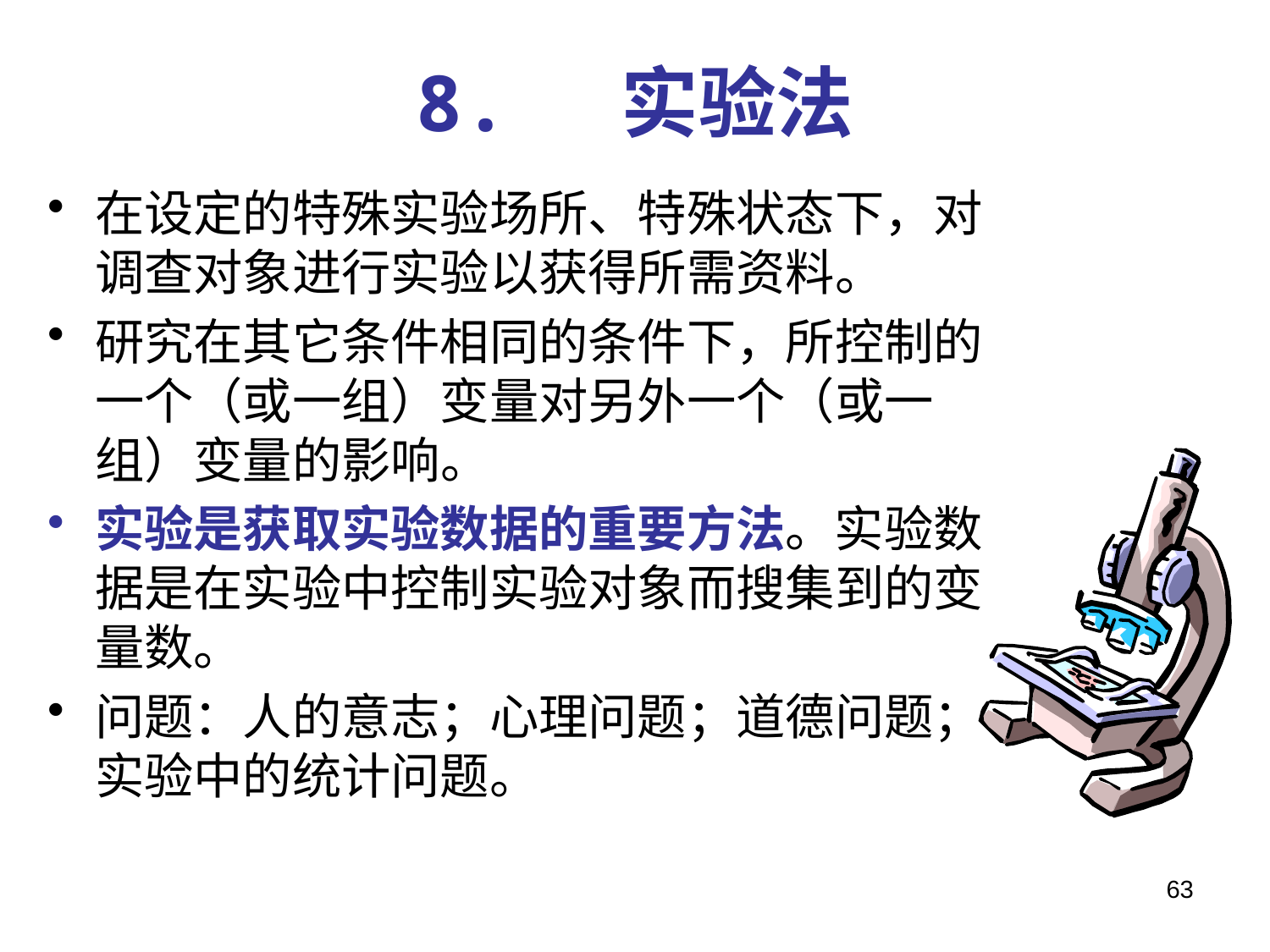

# 8.  实验法
在设定的特殊实验场所、特殊状态下，对调查对象进行实验以获得所需资料。
研究在其它条件相同的条件下，所控制的一个（或一组）变量对另外一个（或一组）变量的影响。
实验是获取实验数据的重要方法。实验数据是在实验中控制实验对象而搜集到的变量数。
问题：人的意志；心理问题；道德问题；实验中的统计问题。

63